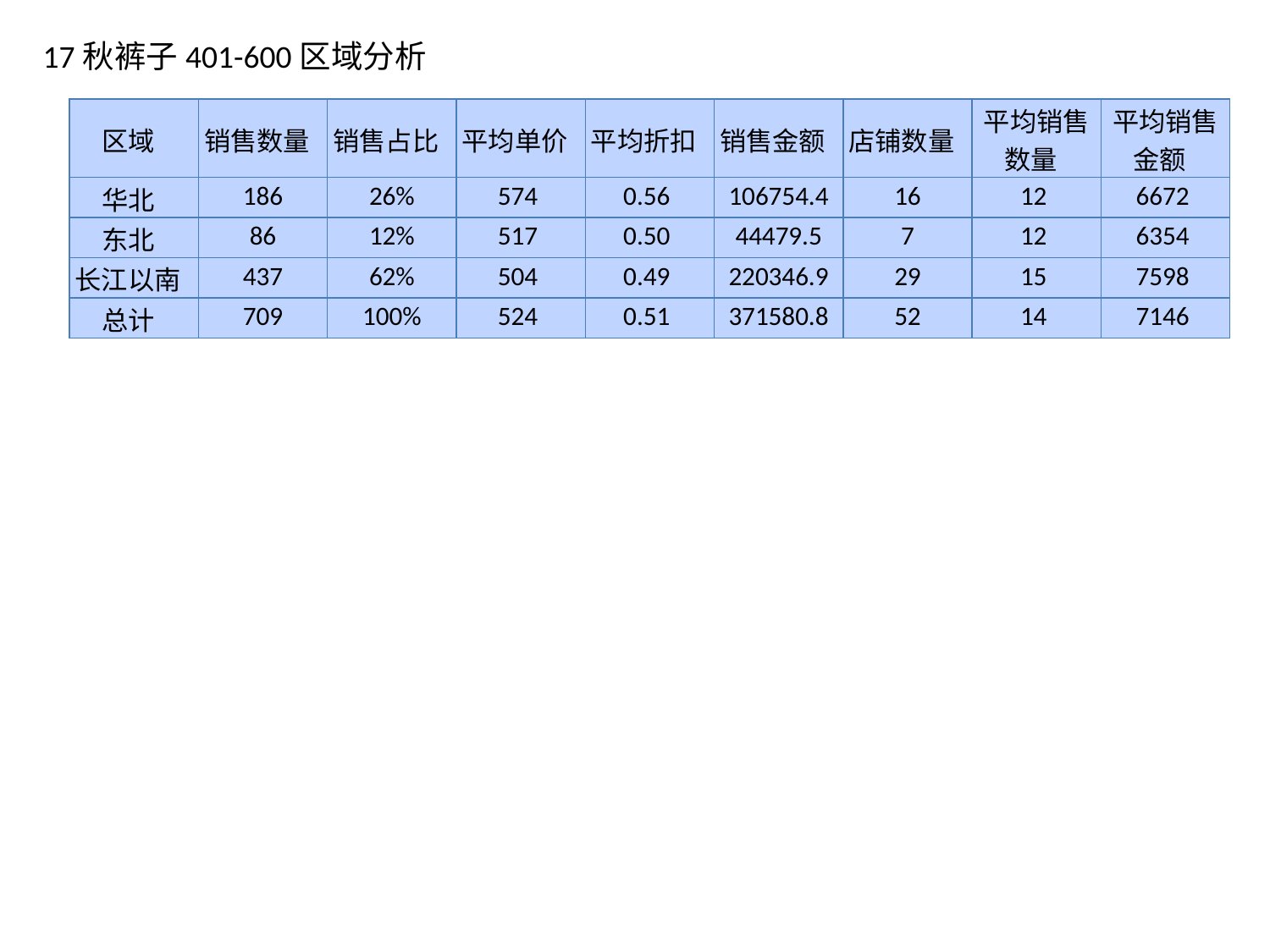

17秋裤子401-600区域分析
| 区域 | 销售数量 | 销售占比 | 平均单价 | 平均折扣 | 销售金额 | 店铺数量 | 平均销售数量 | 平均销售金额 |
| --- | --- | --- | --- | --- | --- | --- | --- | --- |
| 华北 | 186 | 26% | 574 | 0.56 | 106754.4 | 16 | 12 | 6672 |
| 东北 | 86 | 12% | 517 | 0.50 | 44479.5 | 7 | 12 | 6354 |
| 长江以南 | 437 | 62% | 504 | 0.49 | 220346.9 | 29 | 15 | 7598 |
| 总计 | 709 | 100% | 524 | 0.51 | 371580.8 | 52 | 14 | 7146 |